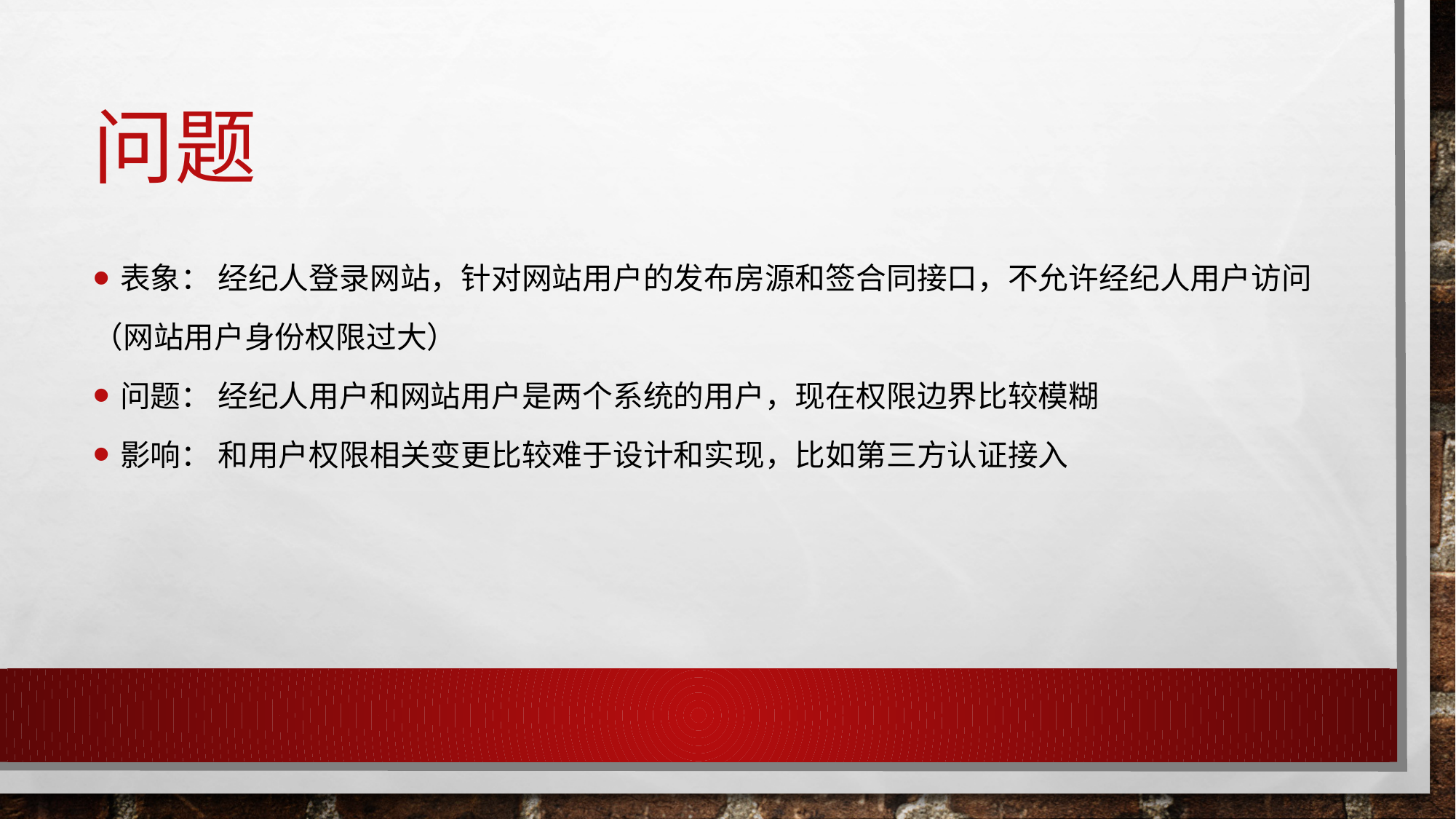

# 问题
表象： 经纪人登录网站，针对网站用户的发布房源和签合同接口，不允许经纪人用户访问
（网站用户身份权限过大）
问题： 经纪人用户和网站用户是两个系统的用户，现在权限边界比较模糊
影响： 和用户权限相关变更比较难于设计和实现，比如第三方认证接入